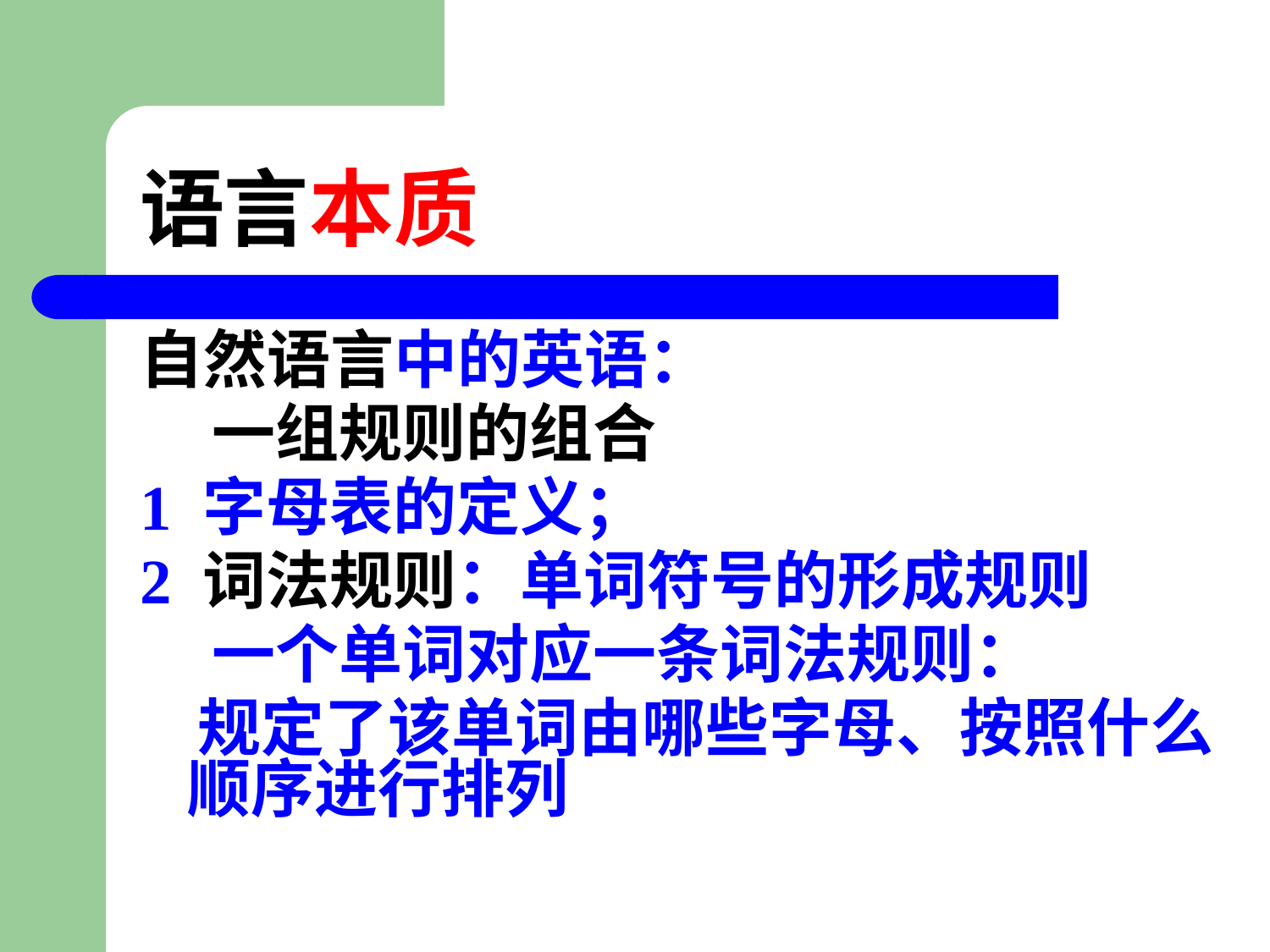

# 语言本质
自然语言中的英语：
    一组规则的组合
1 字母表的定义；
2 词法规则：单词符号的形成规则
    一个单词对应一条词法规则：
   规定了该单词由哪些字母、按照什么顺序进行排列